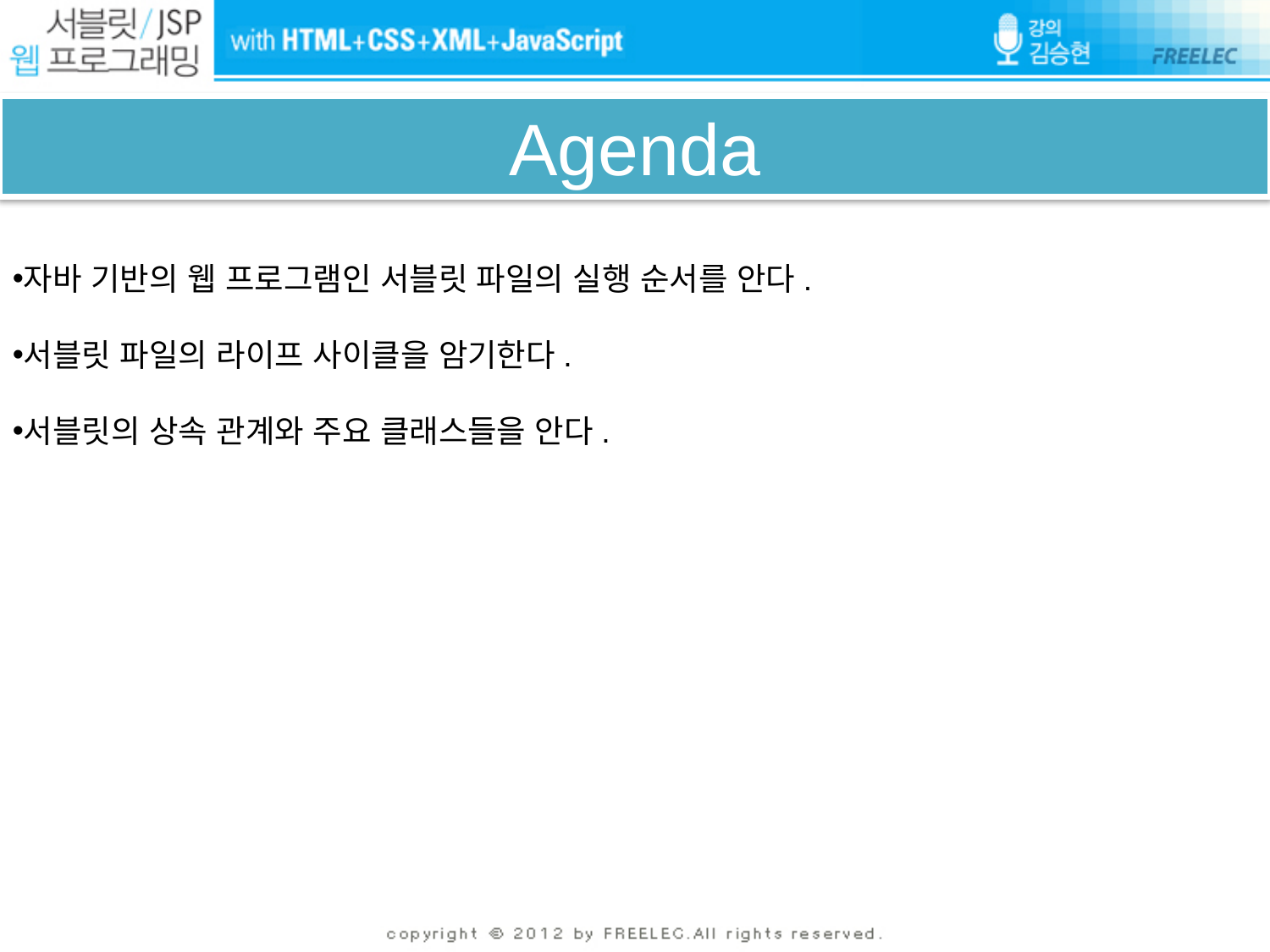

# Agenda
자바 기반의 웹 프로그램인 서블릿 파일의 실행 순서를 안다.

서블릿 파일의 라이프 사이클을 암기한다.

서블릿의 상속 관계와 주요 클래스들을 안다.